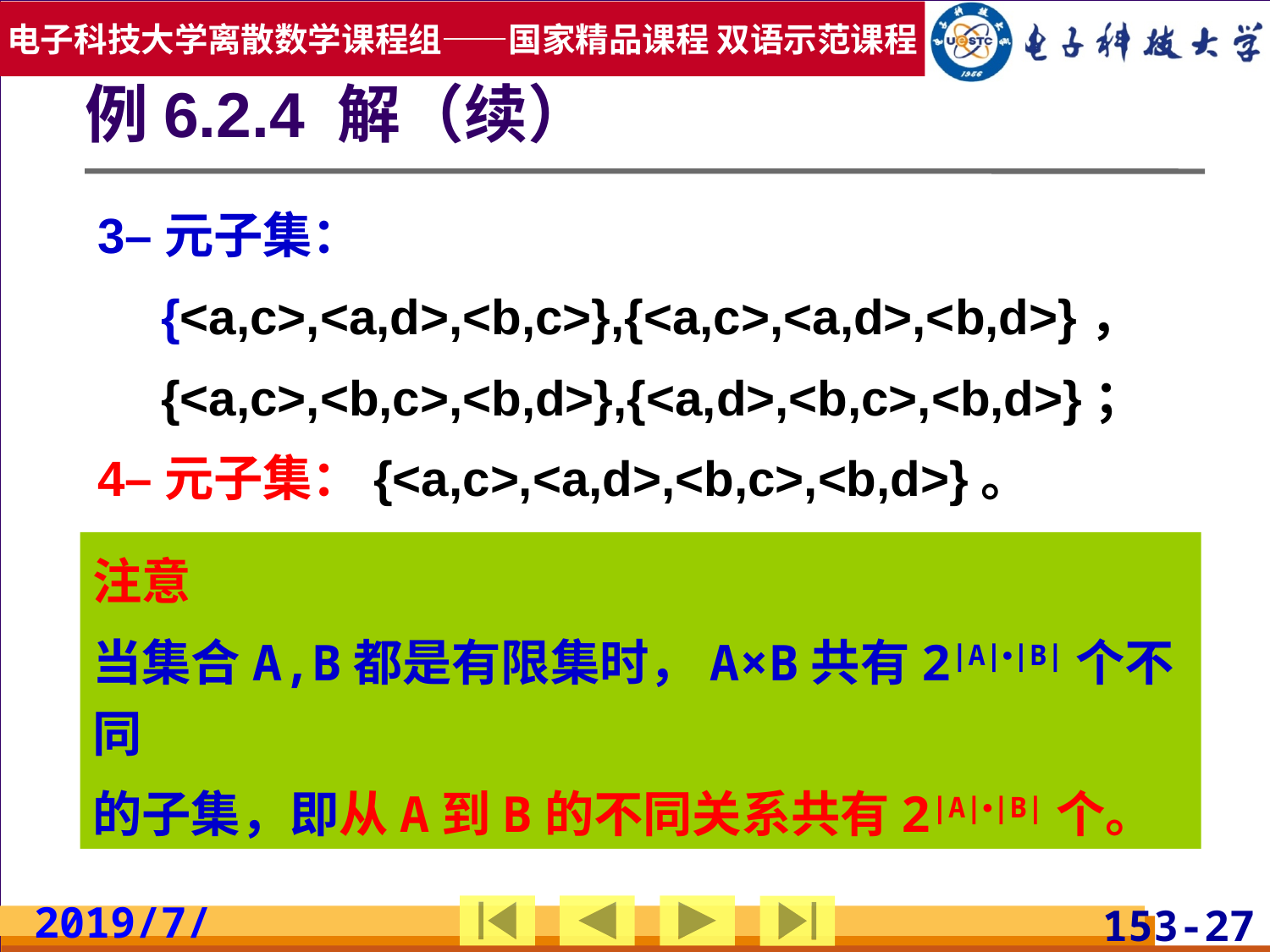

# 例6.2.4 解（续）
3–元子集：
{<a,c>,<a,d>,<b,c>},{<a,c>,<a,d>,<b,d>}，
{<a,c>,<b,c>,<b,d>},{<a,d>,<b,c>,<b,d>}；
4–元子集：{<a,c>,<a,d>,<b,c>,<b,d>}。
注意
当集合A,B都是有限集时，A×B共有2|A|•|B|个不同
的子集，即从A到B的不同关系共有2|A|•|B|个。
2019/7/3